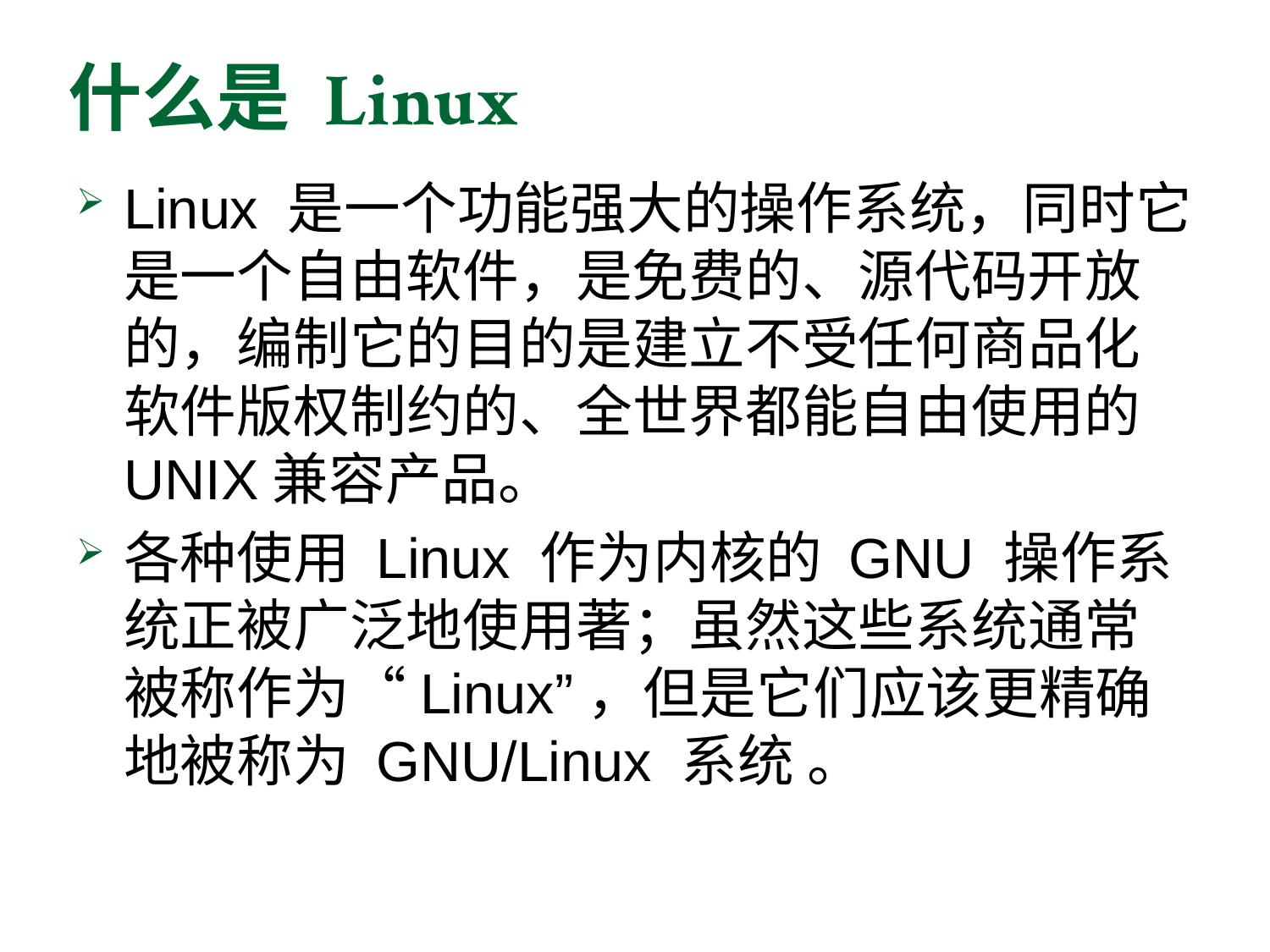

# 什么是 Linux
Linux 是一个功能强大的操作系统，同时它是一个自由软件，是免费的、源代码开放的，编制它的目的是建立不受任何商品化软件版权制约的、全世界都能自由使用的UNIX兼容产品。
各种使用 Linux 作为内核的 GNU 操作系统正被广泛地使用著；虽然这些系统通常被称作为“Linux”，但是它们应该更精确地被称为 GNU/Linux 系统 。